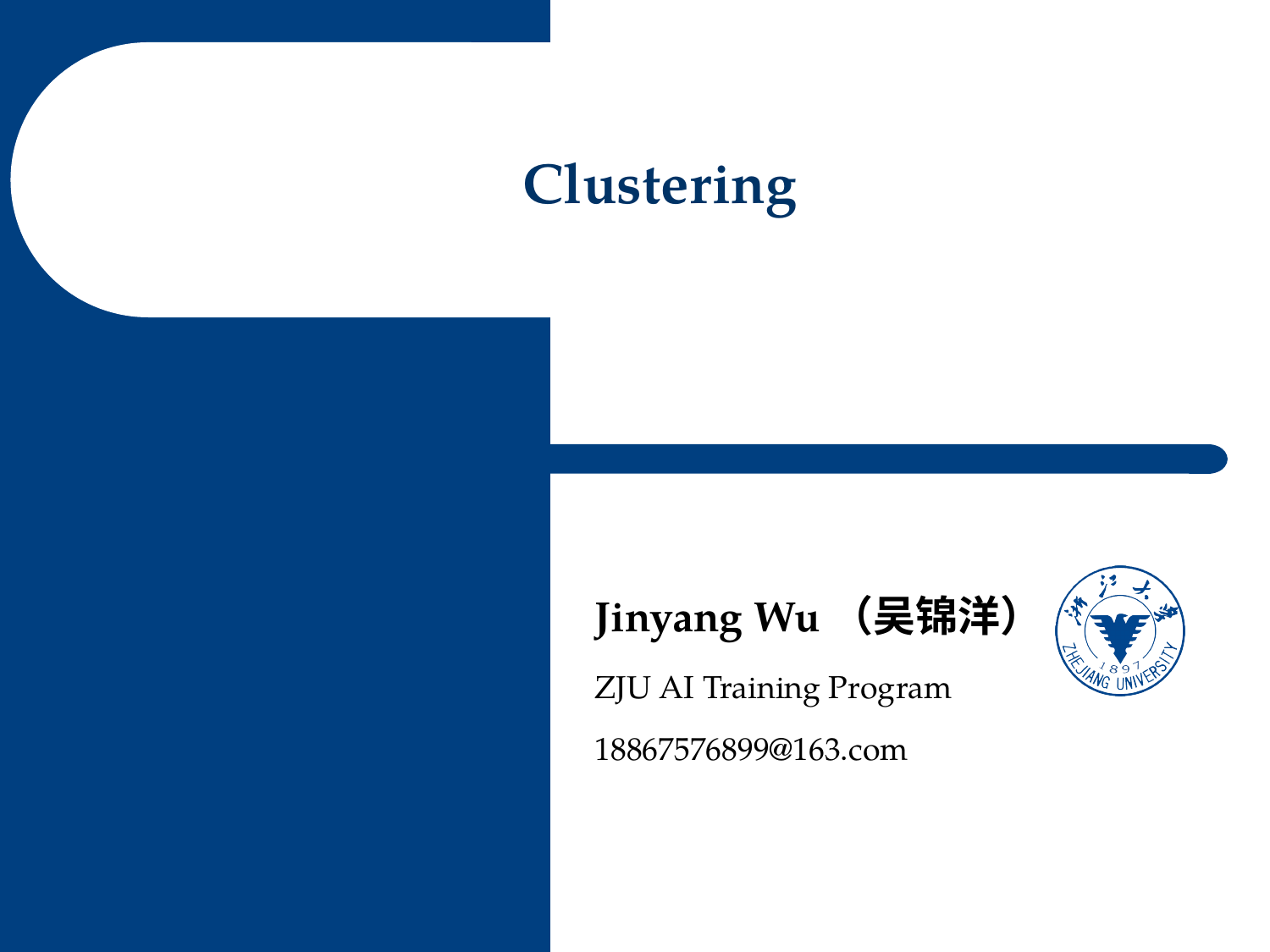

# Clustering
Jinyang Wu（吴锦洋）
ZJU AI Training Program
18867576899@163.com